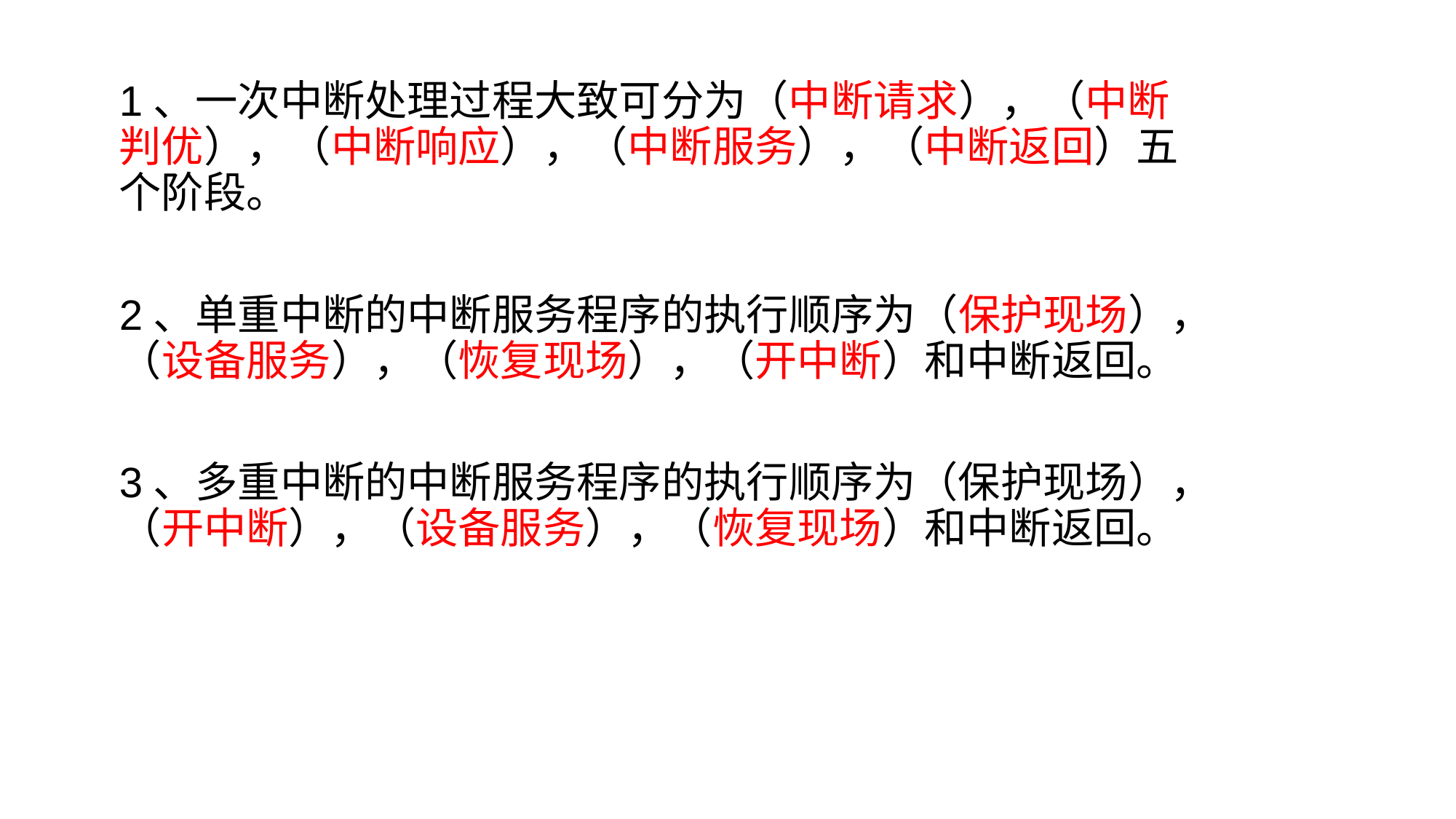

1、一次中断处理过程大致可分为（中断请求），（中断判优），（中断响应），（中断服务），（中断返回）五个阶段。

2、单重中断的中断服务程序的执行顺序为（保护现场），（设备服务），（恢复现场），（开中断）和中断返回。

3、多重中断的中断服务程序的执行顺序为（保护现场），（开中断），（设备服务），（恢复现场）和中断返回。